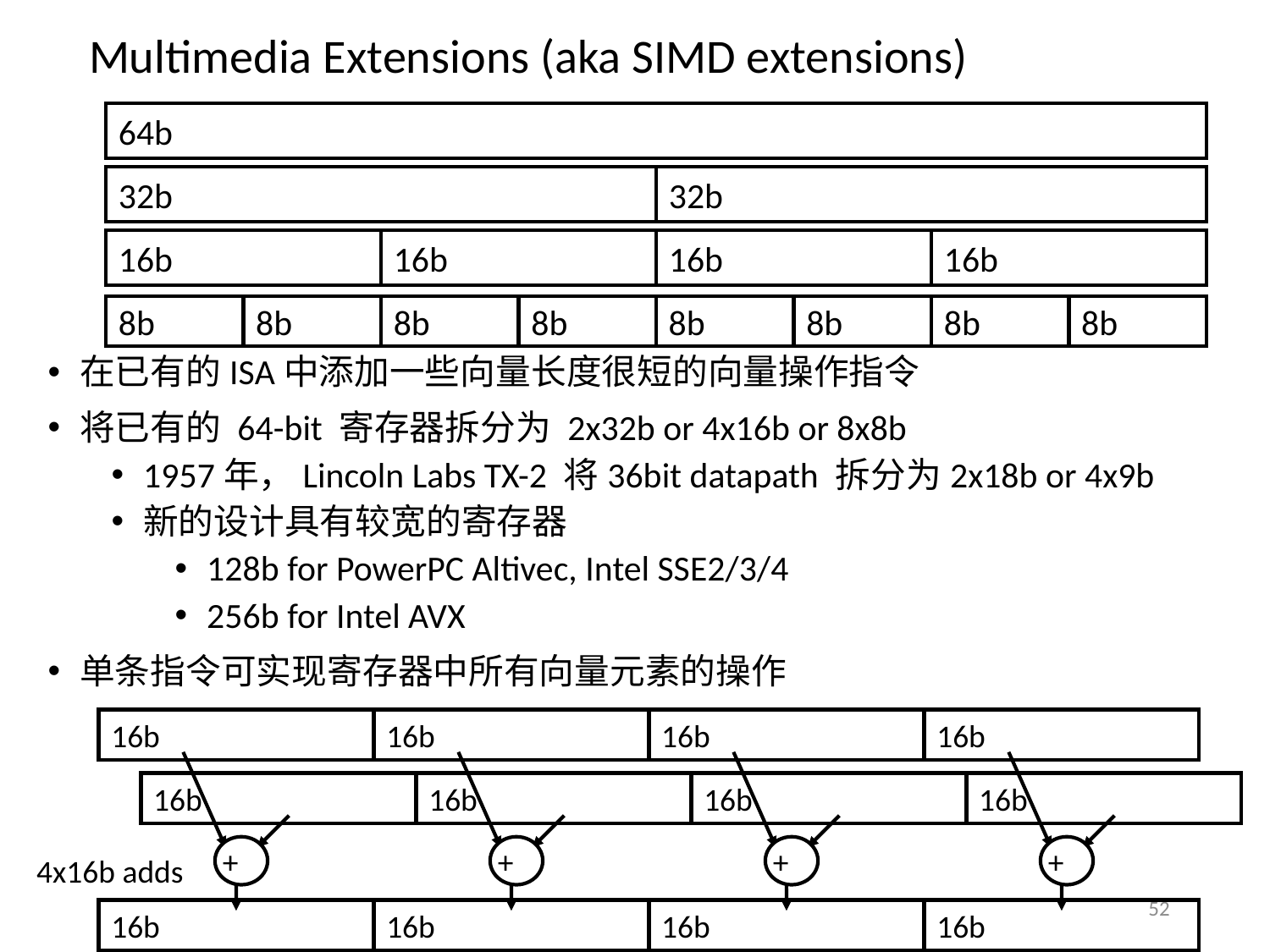

# Multimedia Extensions (aka SIMD extensions)
64b
32b
32b
16b
16b
16b
16b
8b
8b
8b
8b
8b
8b
8b
8b
在已有的ISA中添加一些向量长度很短的向量操作指令
将已有的 64-bit 寄存器拆分为 2x32b or 4x16b or 8x8b
1957年，Lincoln Labs TX-2 将36bit datapath 拆分为2x18b or 4x9b
新的设计具有较宽的寄存器
128b for PowerPC Altivec, Intel SSE2/3/4
256b for Intel AVX
单条指令可实现寄存器中所有向量元素的操作
16b
16b
16b
16b

+

+

+

+

16b
16b
16b
16b
4x16b adds
16b
16b
16b
16b
52